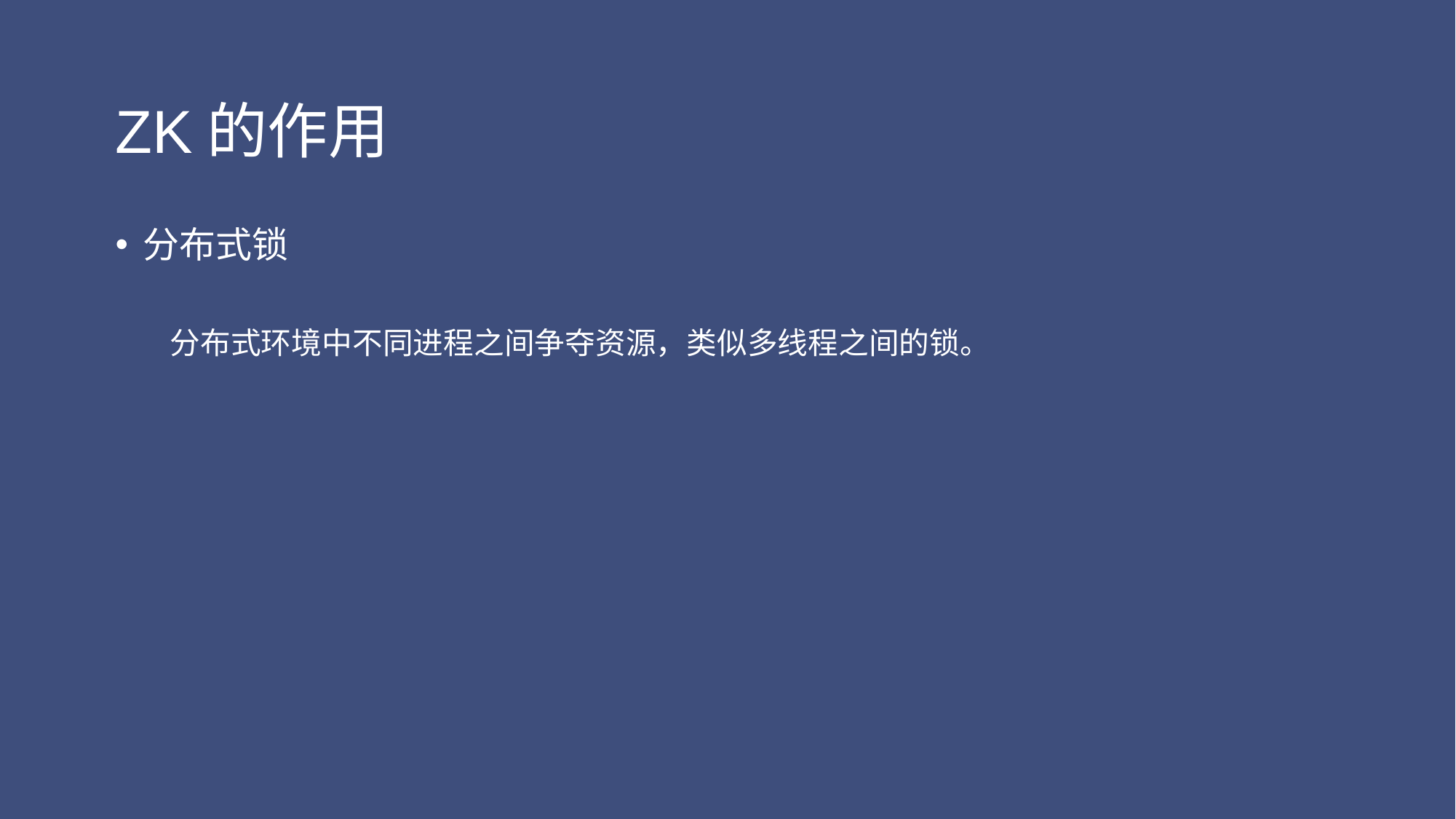

# ZK的作用
分布式锁

分布式环境中不同进程之间争夺资源，类似多线程之间的锁。